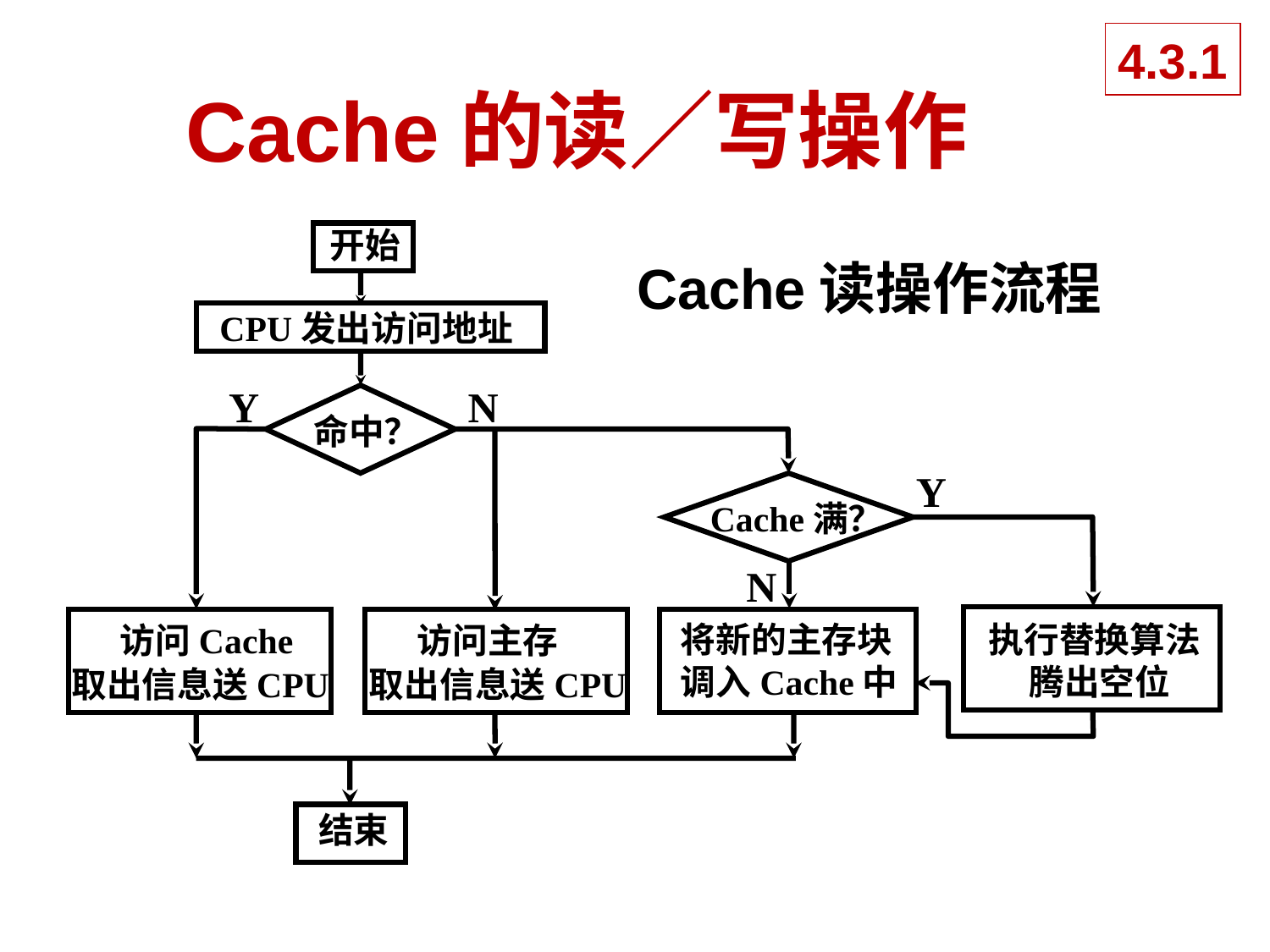

4.3.1
# Cache的读／写操作
 开始

CPU发出访问地址

Y
N

命中？

Y

Cache满？

N

    访问Cache
取出信息送CPU
    访问主存
取出信息送CPU

执行替换算法
    腾出空位
将新的主存块
调入Cache中

 结束

Cache读操作流程